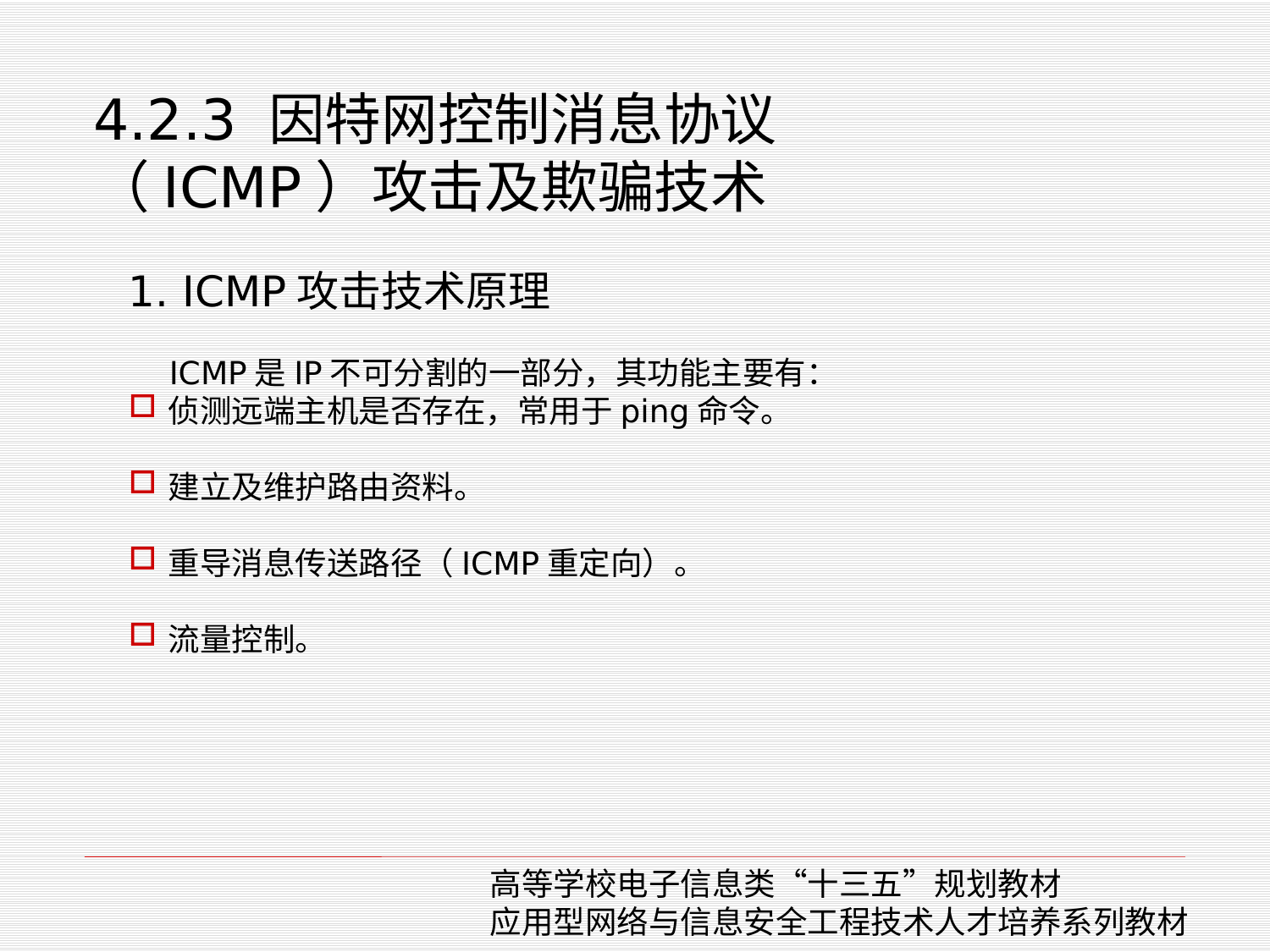

4.2.3 因特网控制消息协议（ICMP）攻击及欺骗技术
1. ICMP攻击技术原理

    ICMP是IP不可分割的一部分，其功能主要有：
侦测远端主机是否存在，常用于ping命令。

建立及维护路由资料。

重导消息传送路径（ICMP重定向）。

流量控制。
高等学校电子信息类“十三五”规划教材
应用型网络与信息安全工程技术人才培养系列教材